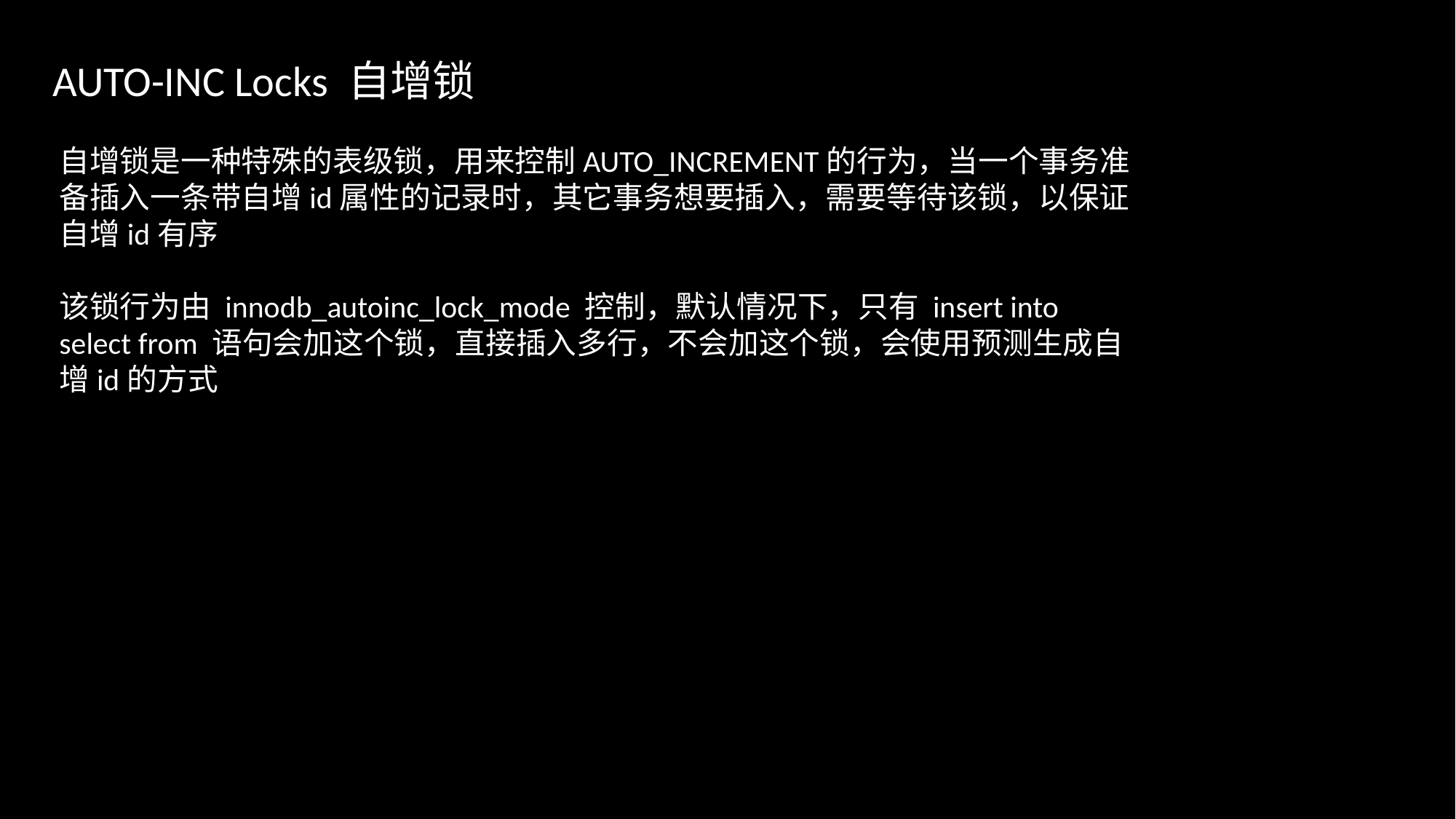

AUTO-INC Locks 自增锁
自增锁是一种特殊的表级锁，用来控制AUTO_INCREMENT的行为，当一个事务准备插入一条带自增id属性的记录时，其它事务想要插入，需要等待该锁，以保证自增id有序

该锁行为由 innodb_autoinc_lock_mode 控制，默认情况下，只有 insert into select from 语句会加这个锁，直接插入多行，不会加这个锁，会使用预测生成自增id的方式